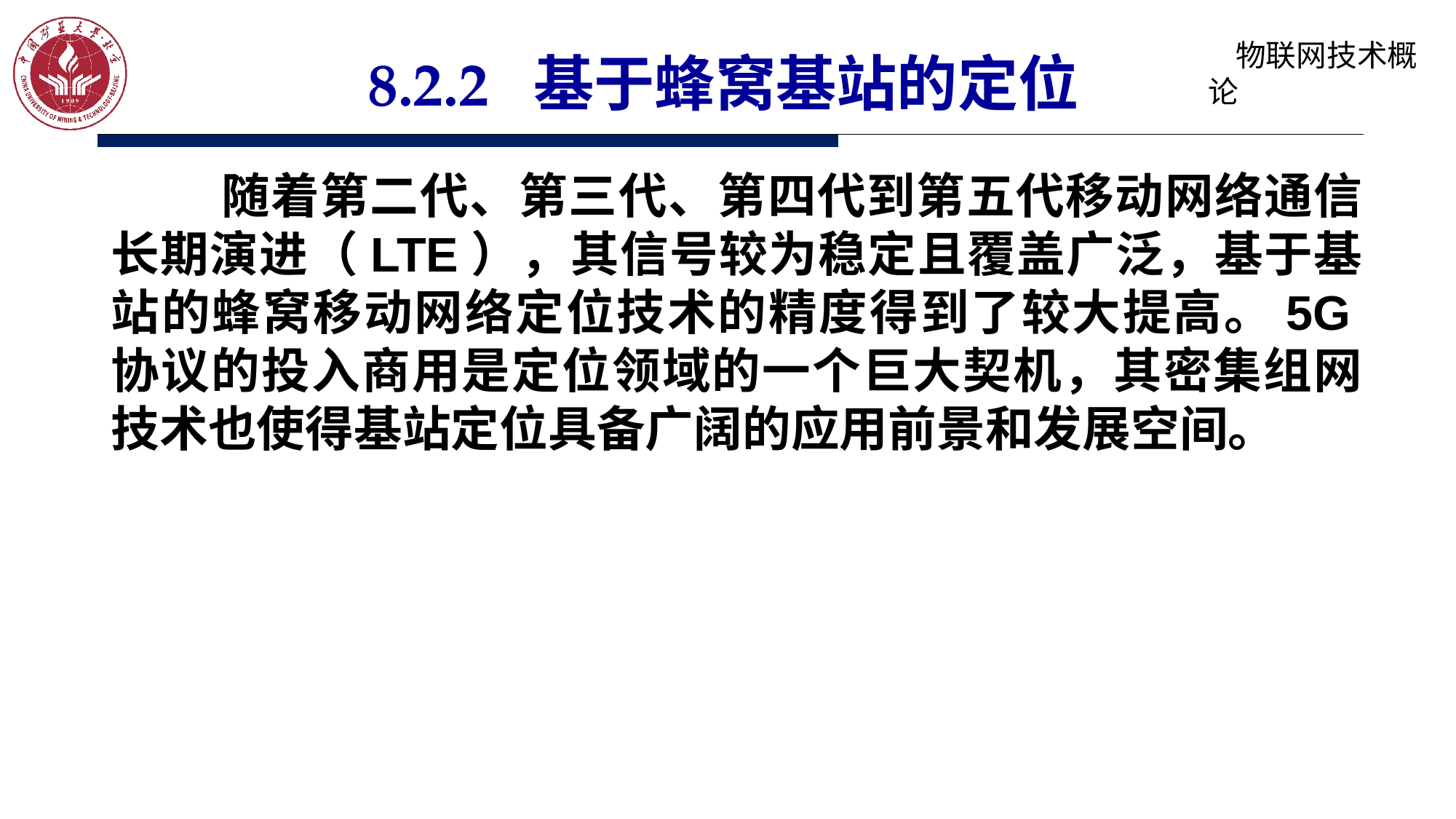

# 8.2.2  基于蜂窝基站的定位
	随着第二代、第三代、第四代到第五代移动网络通信长期演进（LTE），其信号较为稳定且覆盖广泛，基于基站的蜂窝移动网络定位技术的精度得到了较大提高。5G协议的投入商用是定位领域的一个巨大契机，其密集组网技术也使得基站定位具备广阔的应用前景和发展空间。